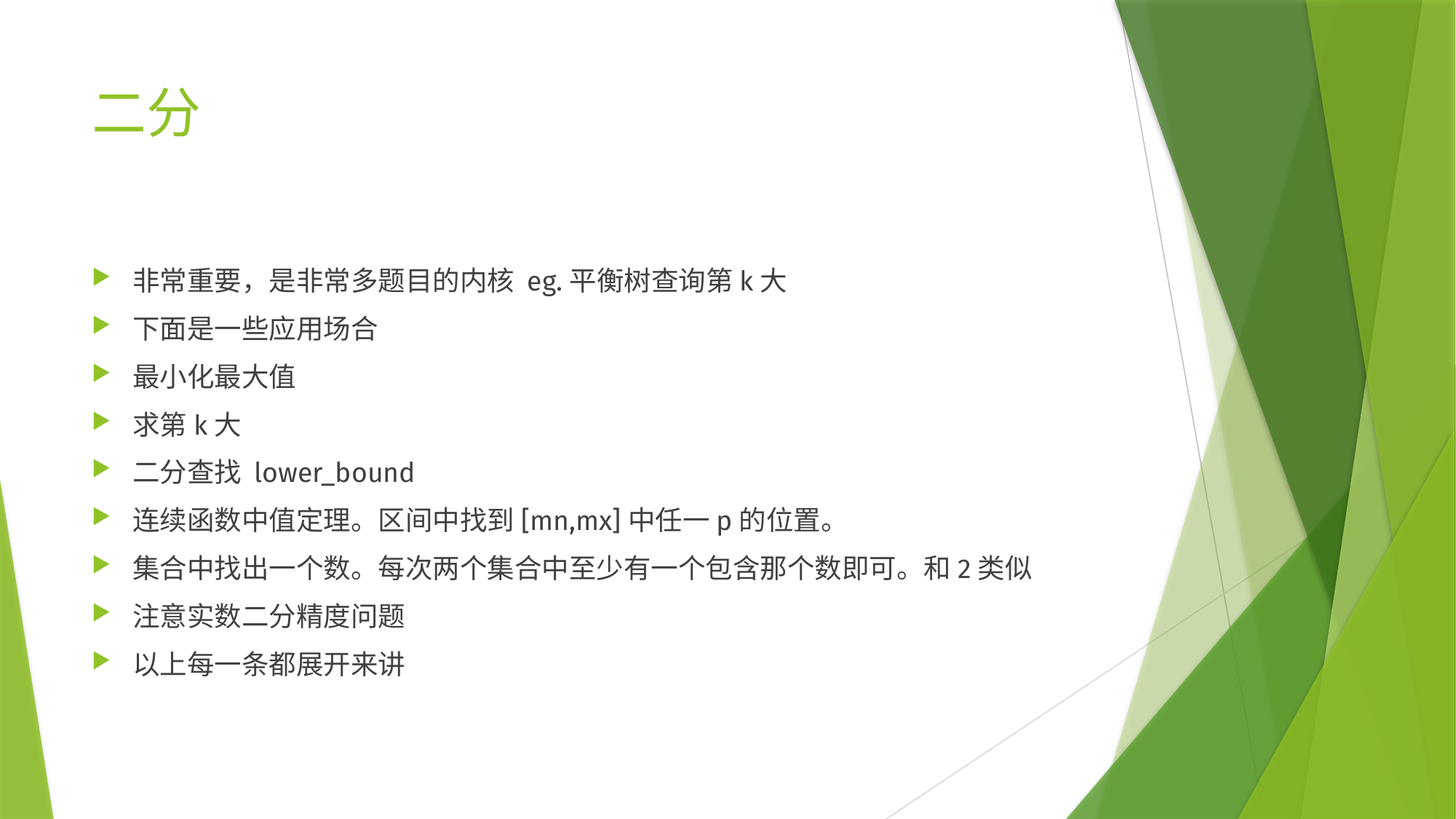

# 二分
非常重要，是非常多题目的内核 eg.平衡树查询第k大
下面是一些应用场合
最小化最大值
求第k大
二分查找 lower_bound
连续函数中值定理。区间中找到[mn,mx]中任一p的位置。
集合中找出一个数。每次两个集合中至少有一个包含那个数即可。和2类似
注意实数二分精度问题
以上每一条都展开来讲